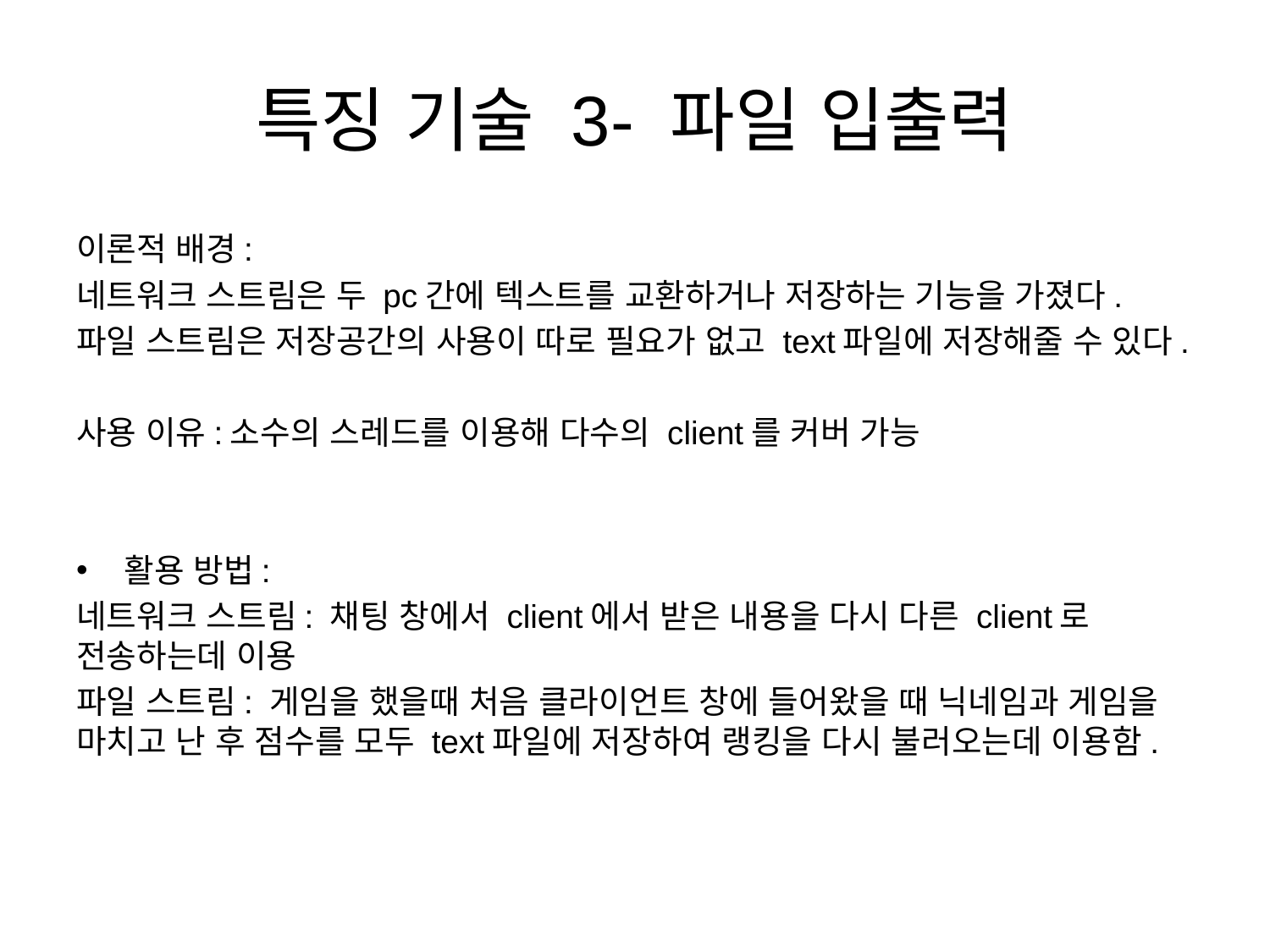

# 특징 기술 3- 파일 입출력
이론적 배경:
네트워크 스트림은 두 pc간에 텍스트를 교환하거나 저장하는 기능을 가졌다.
파일 스트림은 저장공간의 사용이 따로 필요가 없고 text파일에 저장해줄 수 있다.

사용 이유:소수의 스레드를 이용해 다수의 client를 커버 가능

활용 방법:
네트워크 스트림: 채팅 창에서 client에서 받은 내용을 다시 다른 client로 전송하는데 이용
파일 스트림: 게임을 했을때 처음 클라이언트 창에 들어왔을 때 닉네임과 게임을 마치고 난 후 점수를 모두 text파일에 저장하여 랭킹을 다시 불러오는데 이용함.